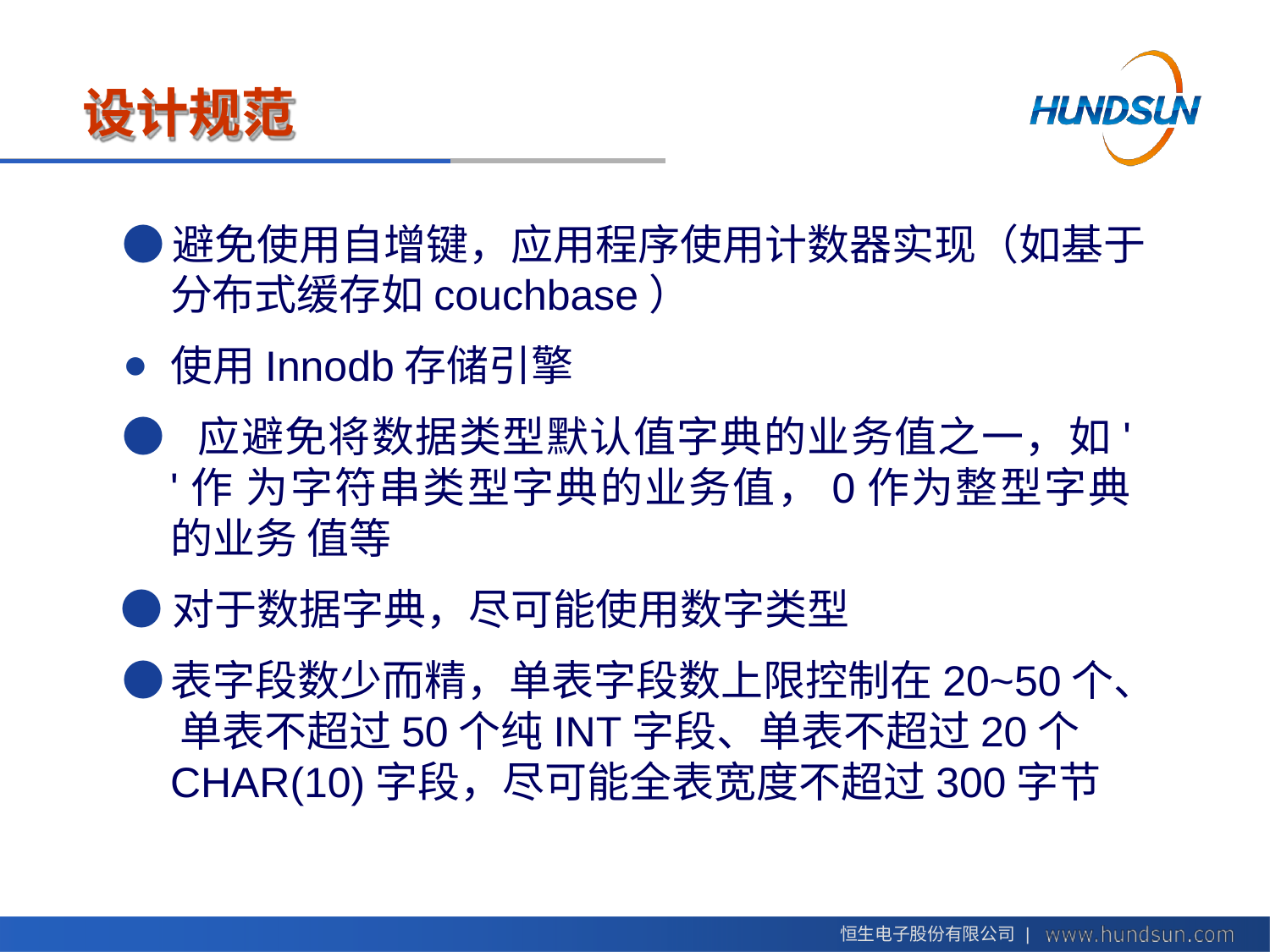

# 设计规范
●	避免使用自增键，应用程序使用计数器实现（如基于
分布式缓存如couchbase）
使用Innodb存储引擎
●  应避免将数据类型默认值字典的业务值之一，如' '作 为字符串类型字典的业务值，0作为整型字典的业务 值等
●	对于数据字典，尽可能使用数字类型
●	表字段数少而精，单表字段数上限控制在20~50个、 单表不超过50个纯INT字段、单表不超过20个 CHAR(10)字段，尽可能全表宽度不超过300字节
恒生电子股份有限公司 |